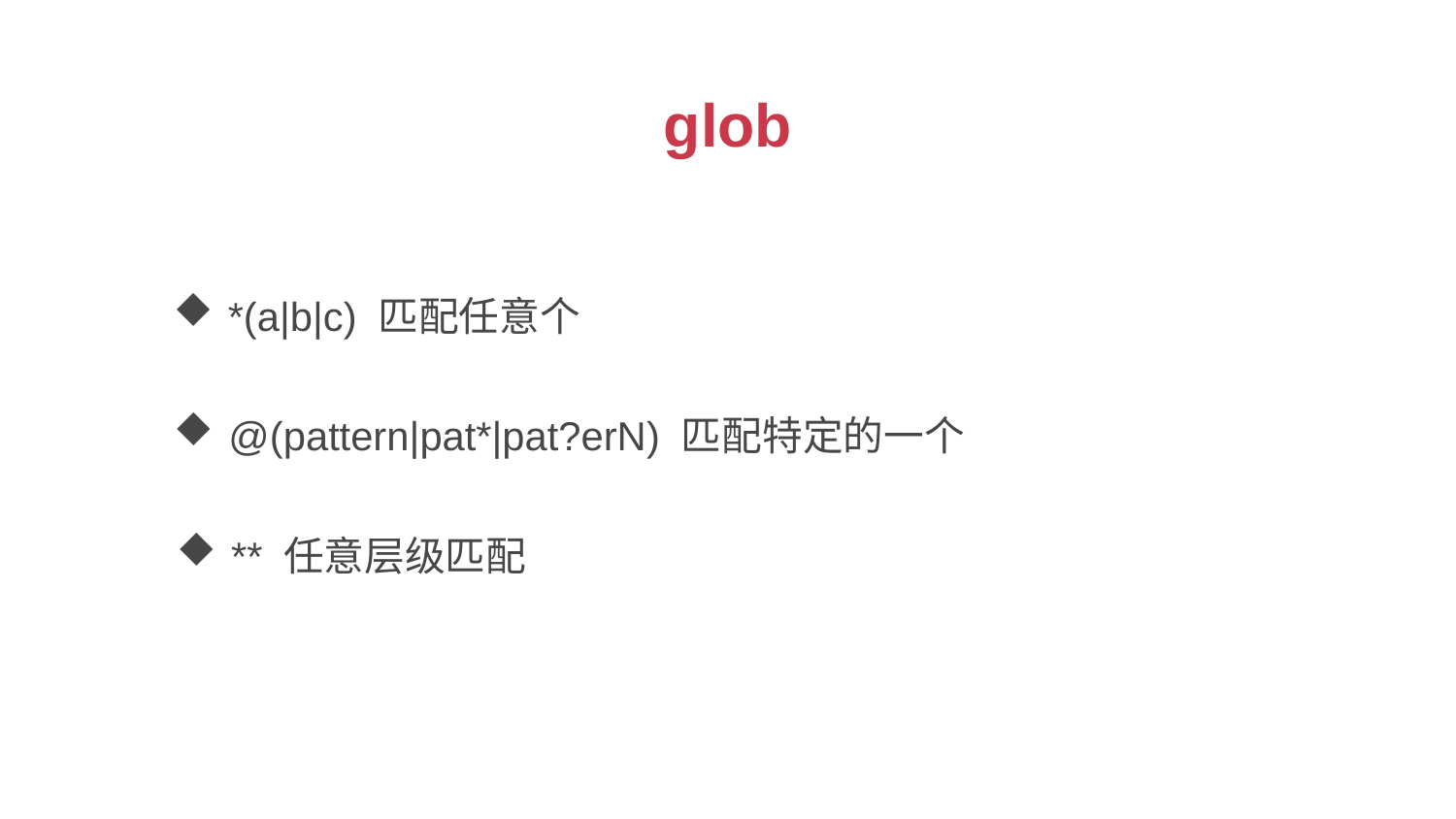

glob
*(a|b|c) 匹配任意个
@(pattern|pat*|pat?erN) 匹配特定的一个
** 任意层级匹配